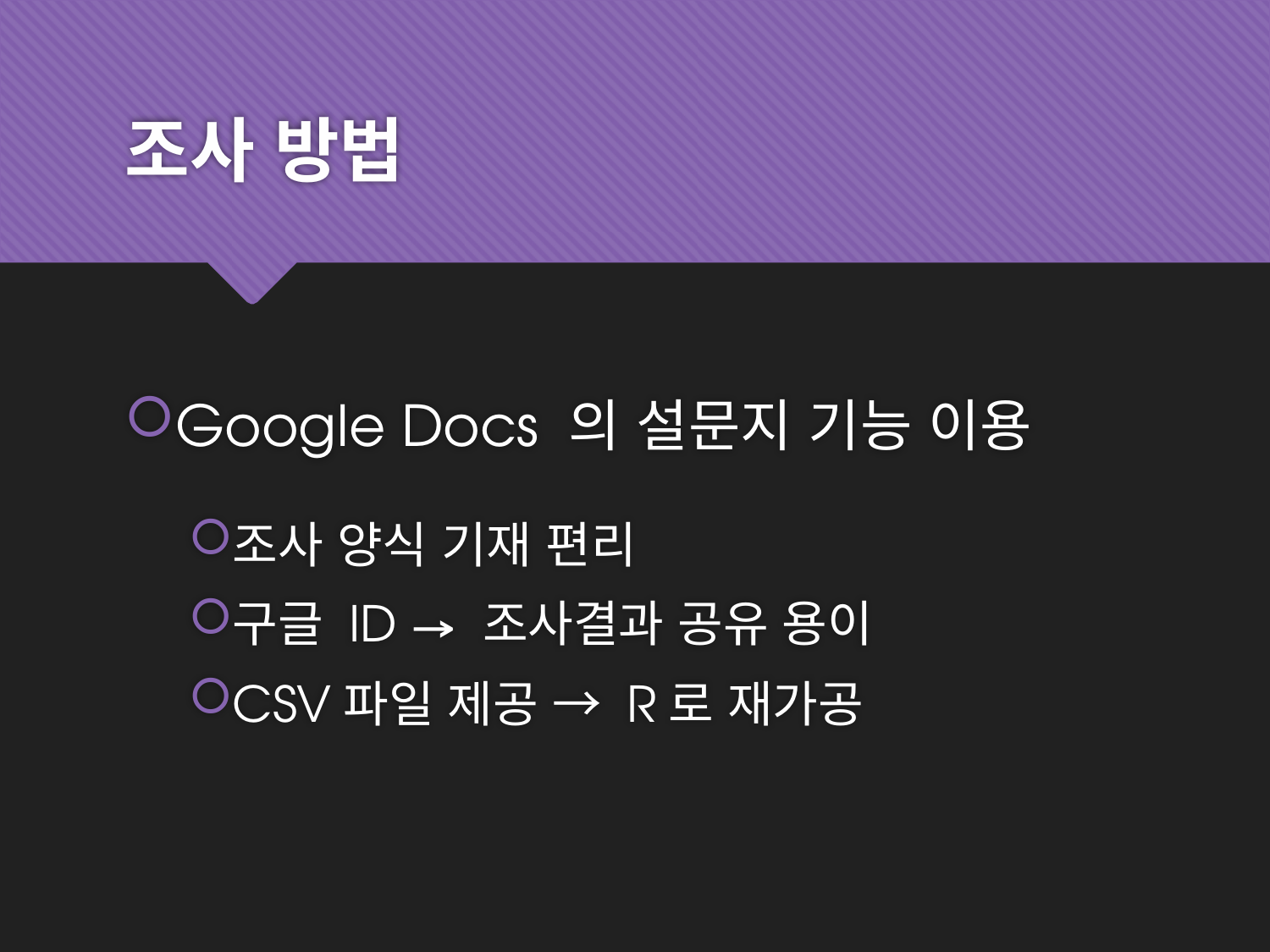

# 조사 방법
Google Docs 의 설문지 기능 이용

조사 양식 기재 편리
구글 ID → 조사결과 공유 용이
CSV파일 제공 → R로 재가공